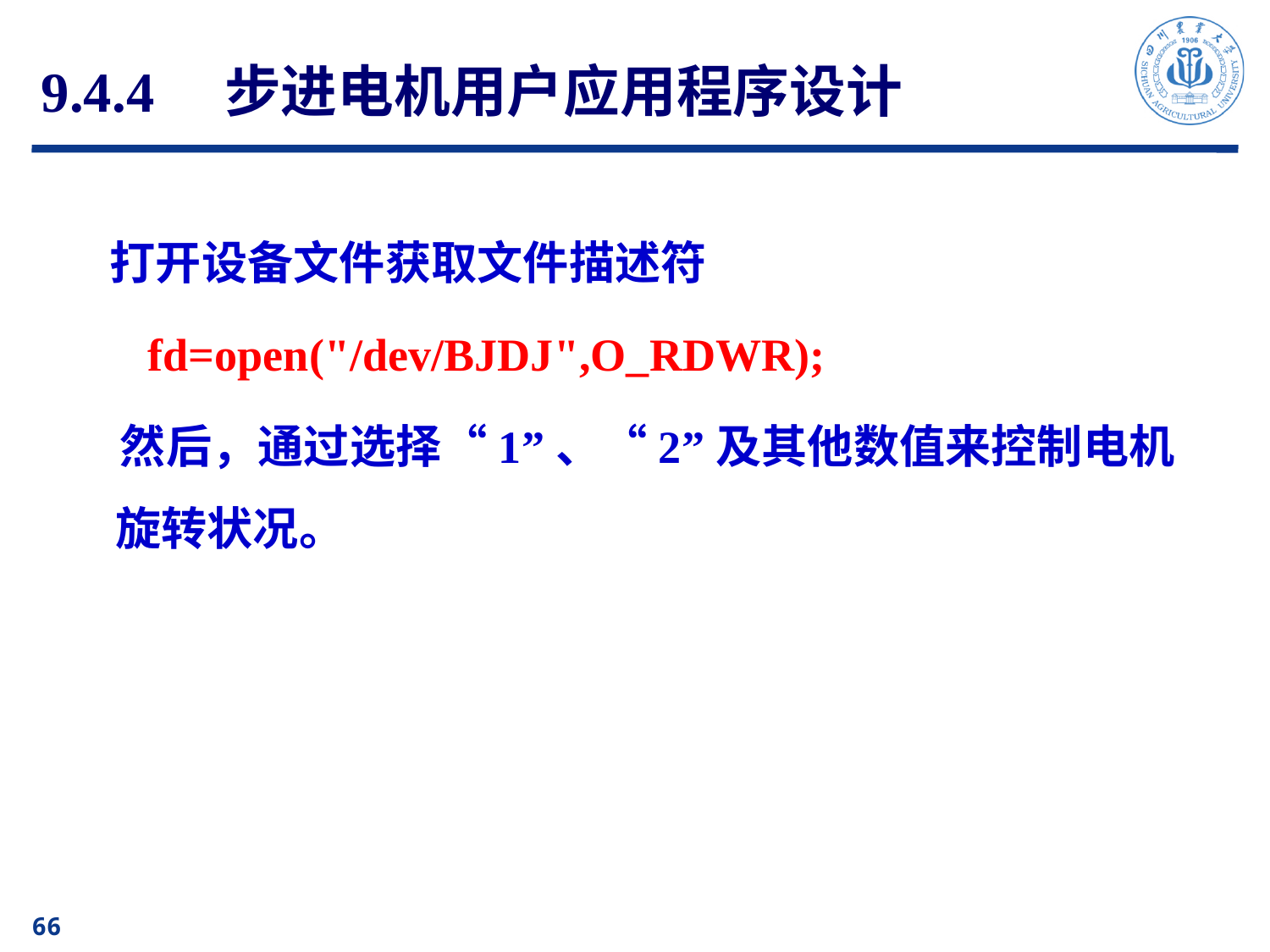

# 9.4.4　步进电机用户应用程序设计
   打开设备文件获取文件描述符
       fd=open("/dev/BJDJ",O_RDWR);
    然后，通过选择“1”、“2”及其他数值来控制电机旋转状况。